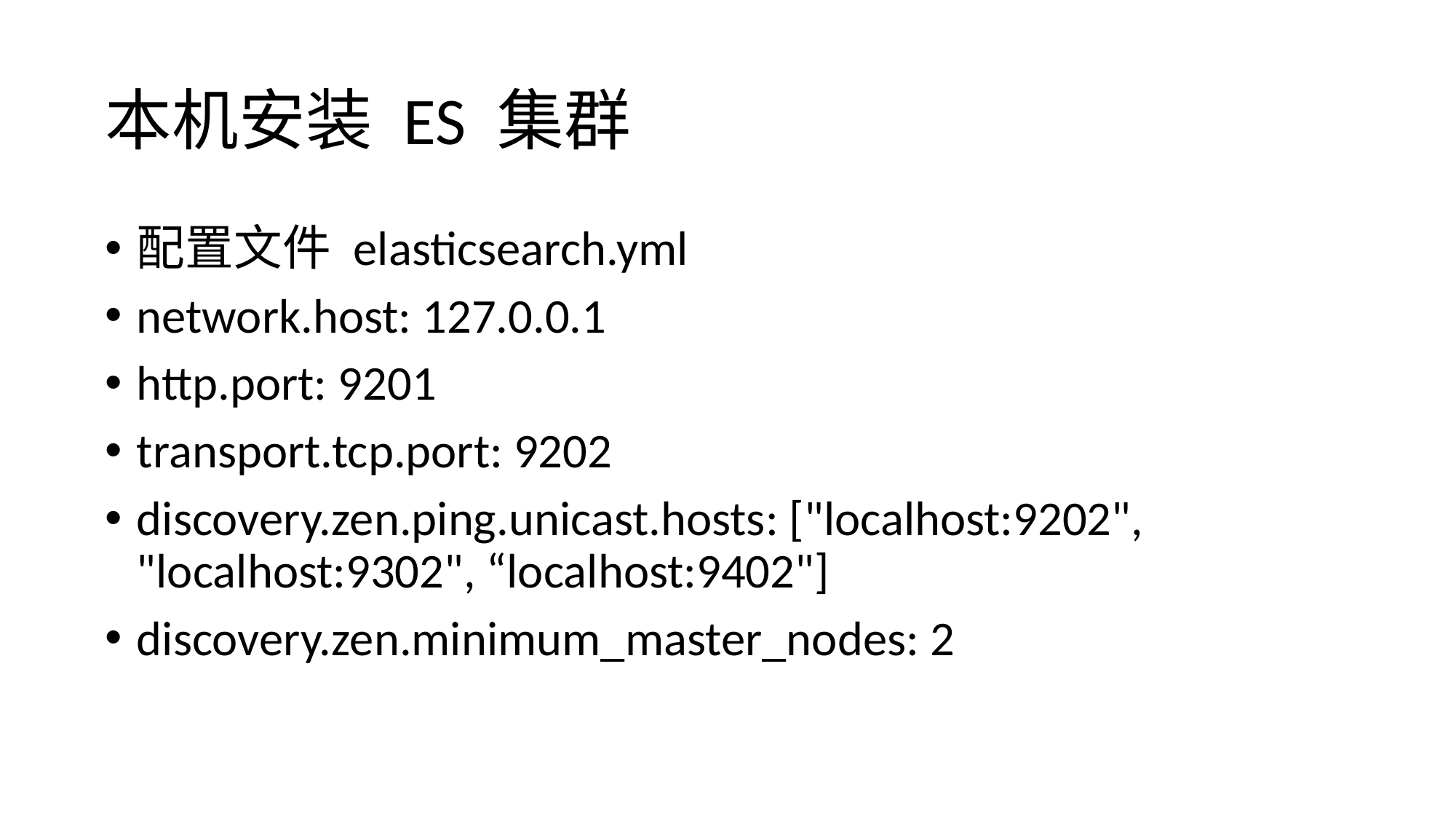

# 本机安装 ES 集群
配置文件 elasticsearch.yml
network.host: 127.0.0.1
http.port: 9201
transport.tcp.port: 9202
discovery.zen.ping.unicast.hosts: ["localhost:9202", "localhost:9302", “localhost:9402"]
discovery.zen.minimum_master_nodes: 2